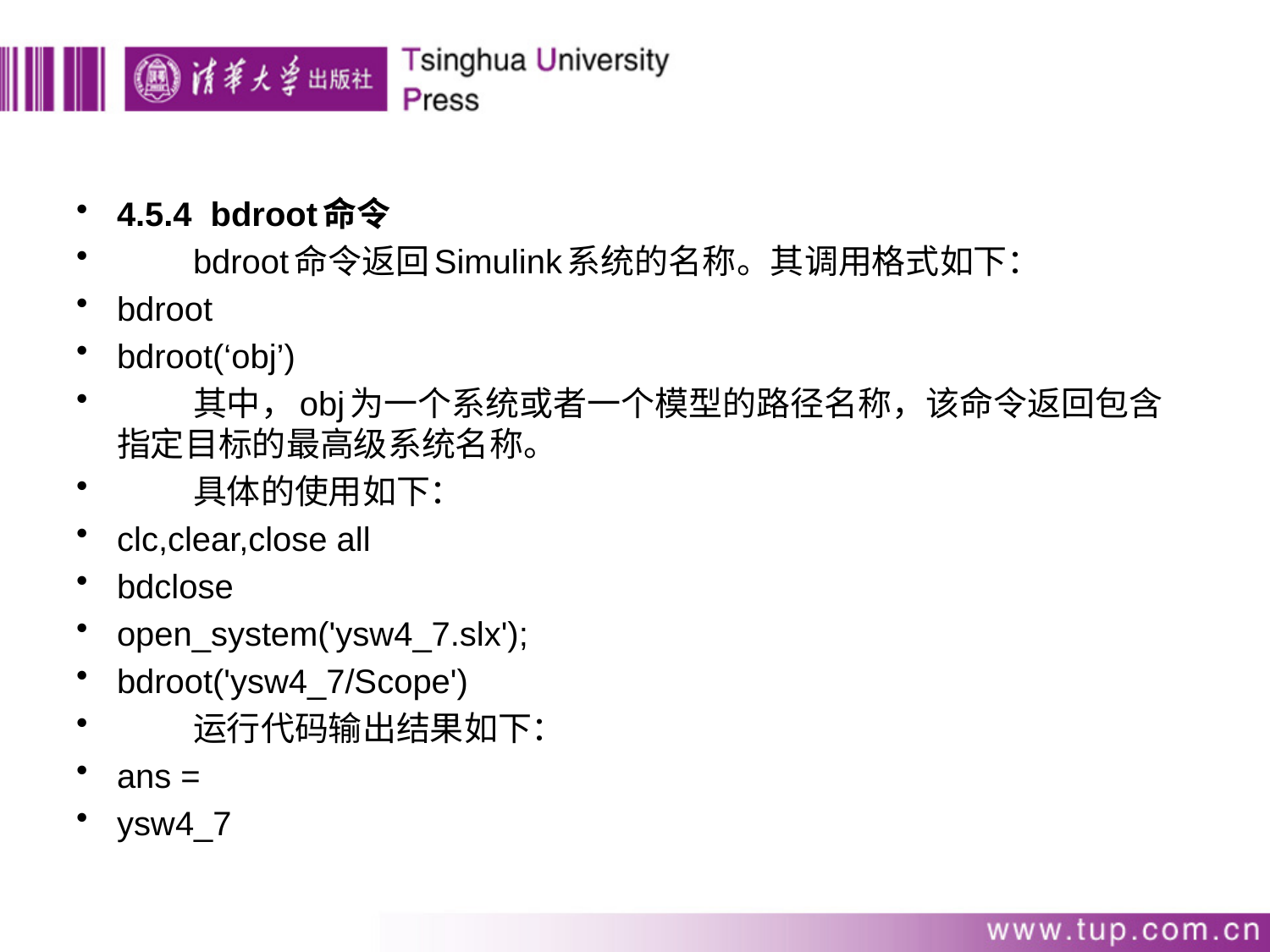

4.5.4  bdroot命令
	bdroot命令返回Simulink系统的名称。其调用格式如下：
bdroot
bdroot(‘obj’)
	其中，obj为一个系统或者一个模型的路径名称，该命令返回包含指定目标的最高级系统名称。
	具体的使用如下：
clc,clear,close all
bdclose
open_system('ysw4_7.slx');
bdroot('ysw4_7/Scope')
	运行代码输出结果如下：
ans =
ysw4_7